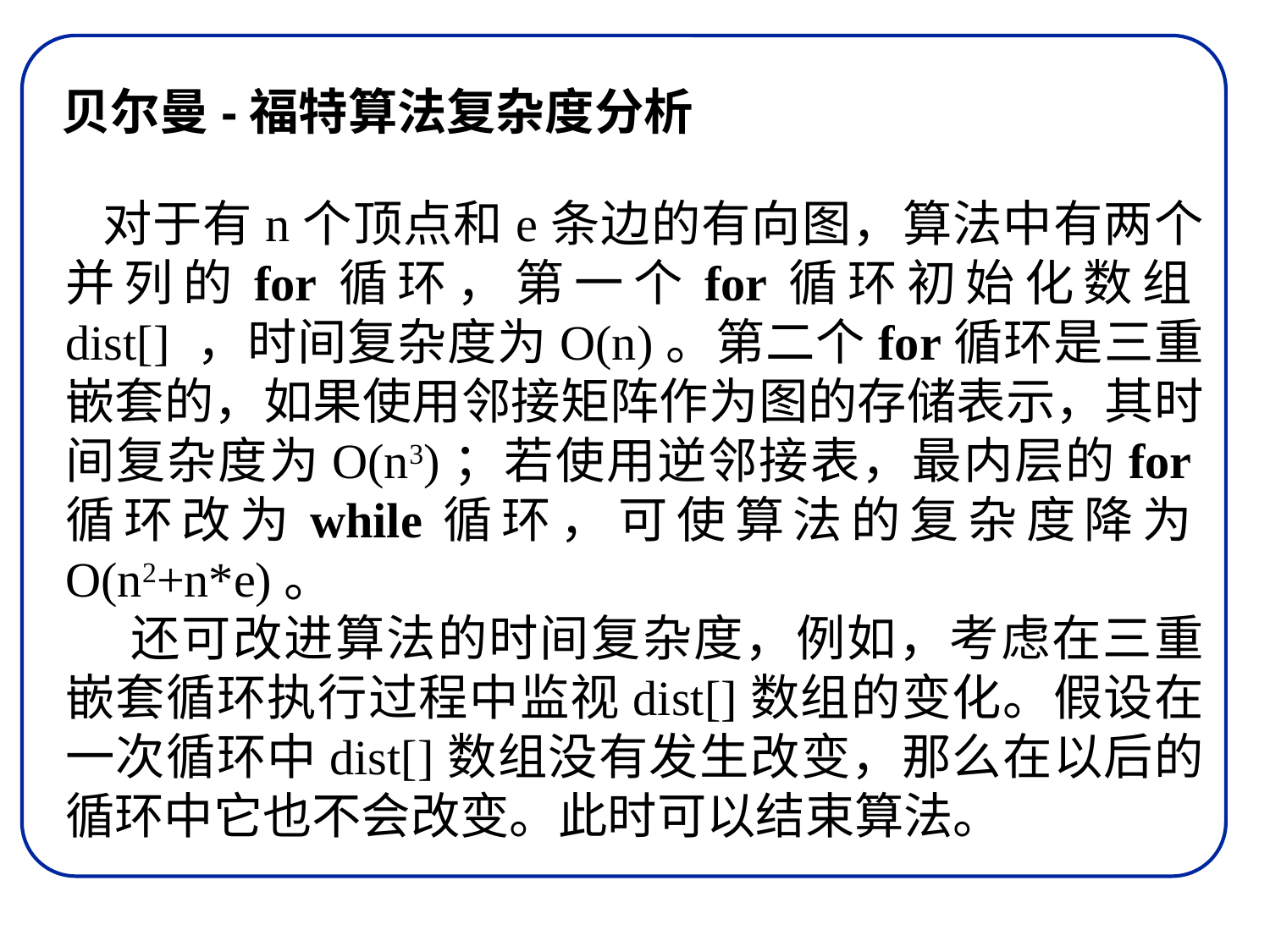

贝尔曼-福特算法复杂度分析
  对于有n个顶点和e条边的有向图，算法中有两个并列的for循环，第一个for循环初始化数组dist[] ，时间复杂度为O(n)。第二个for循环是三重嵌套的，如果使用邻接矩阵作为图的存储表示，其时间复杂度为O(n3)；若使用逆邻接表，最内层的for循环改为while循环，可使算法的复杂度降为O(n2+n*e)。
    还可改进算法的时间复杂度，例如，考虑在三重嵌套循环执行过程中监视dist[]数组的变化。假设在一次循环中dist[]数组没有发生改变，那么在以后的循环中它也不会改变。此时可以结束算法。